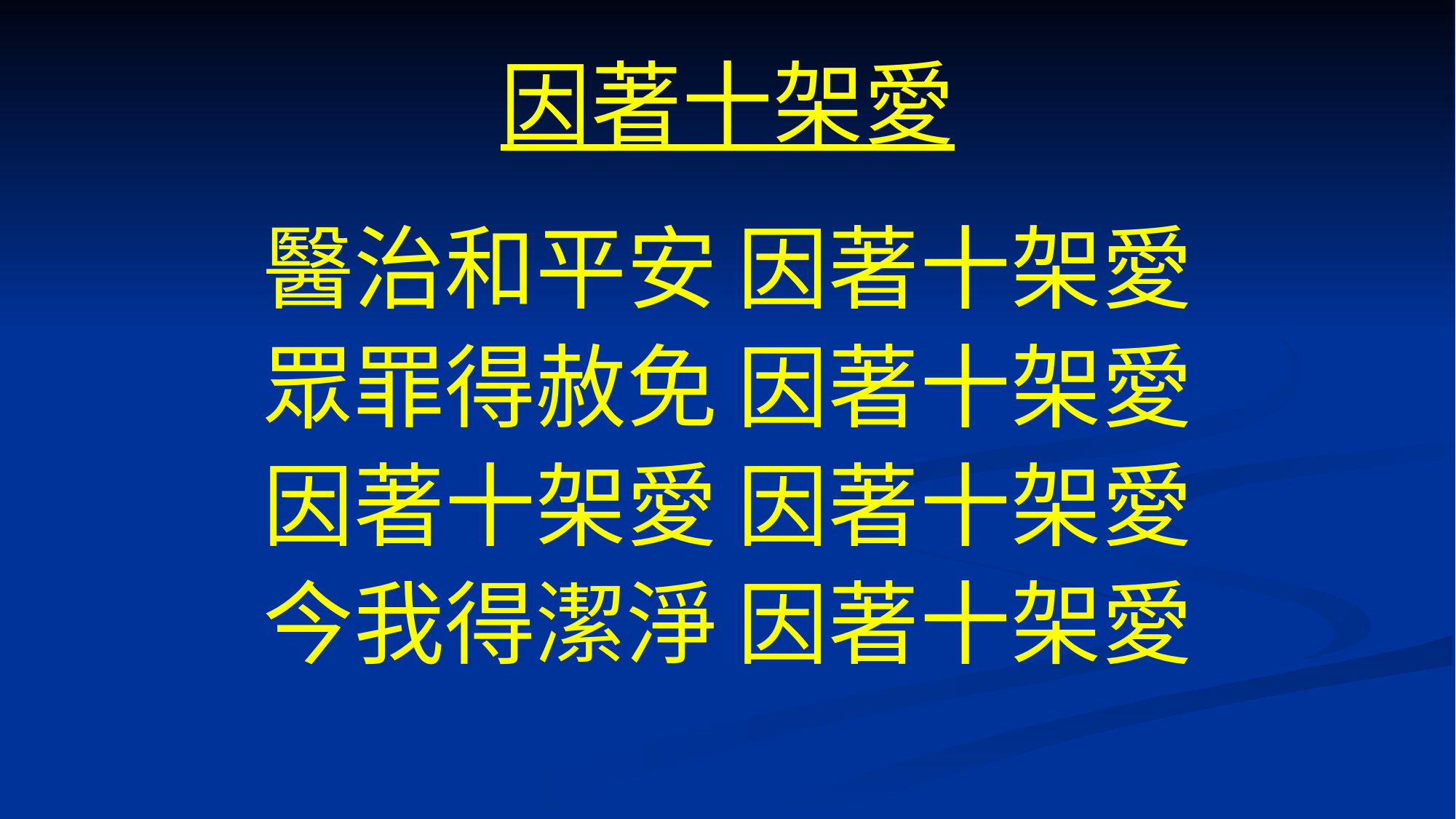

# 因著十架愛
醫治和平安 因著十架愛
眾罪得赦免 因著十架愛
因著十架愛 因著十架愛
今我得潔淨 因著十架愛